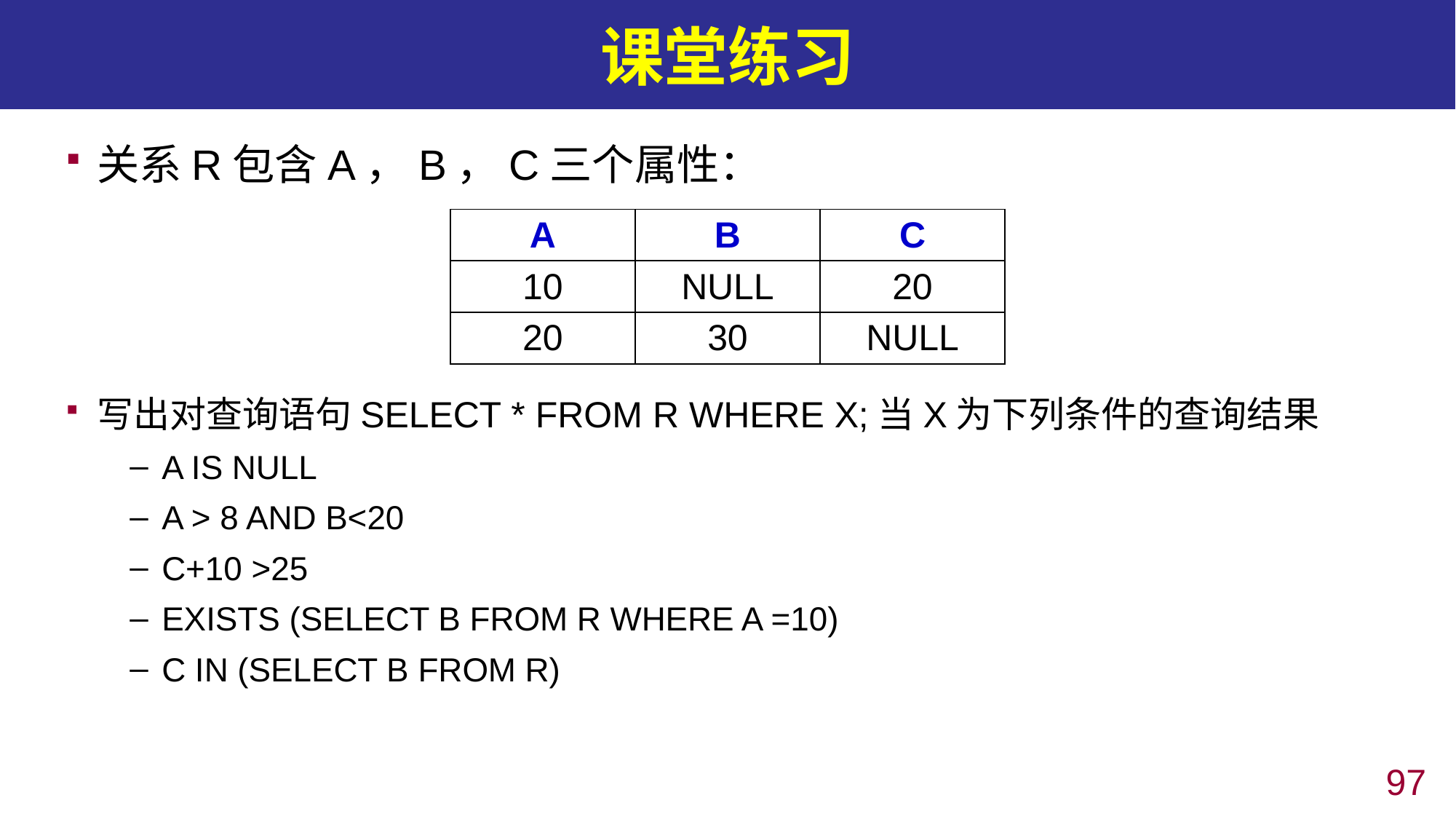

# 课堂练习
关系R包含A，B，C三个属性：

写出对查询语句SELECT * FROM R WHERE X;当X为下列条件的查询结果
A IS NULL
A > 8 AND B<20
C+10 >25
EXISTS (SELECT B FROM R WHERE A =10)
C IN (SELECT B FROM R)
| A | B | C |
| --- | --- | --- |
| 10 | NULL | 20 |
| 20 | 30 | NULL |
97